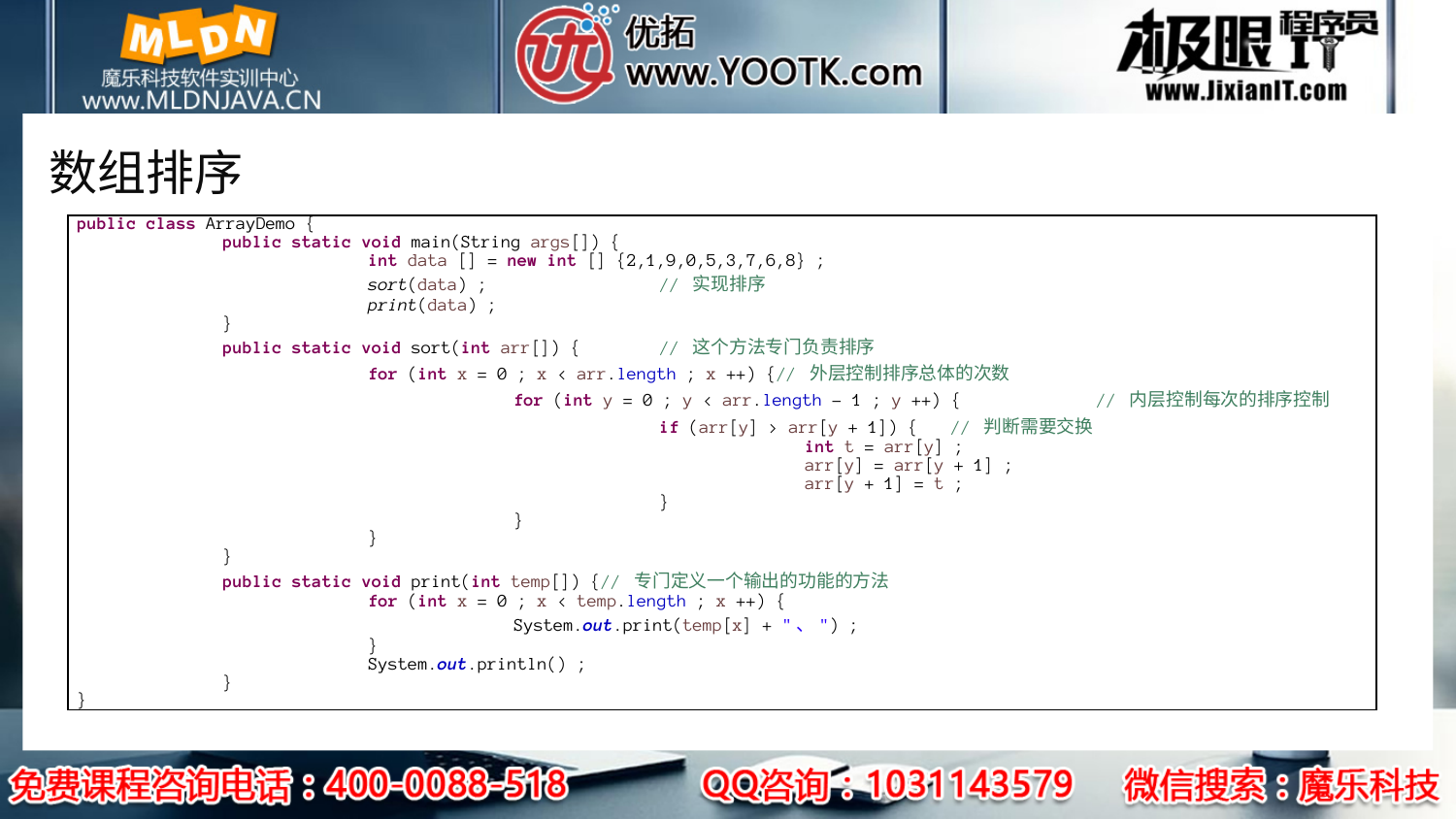

# 数组排序
| public class ArrayDemo { public static void main(String args[]) { int data [] = new int [] {2,1,9,0,5,3,7,6,8} ; sort(data) ; // 实现排序 print(data) ; } public static void sort(int arr[]) { // 这个方法专门负责排序 for (int x = 0 ; x < arr.length ; x ++) {// 外层控制排序总体的次数 for (int y = 0 ; y < arr.length - 1 ; y ++) { // 内层控制每次的排序控制 if (arr[y] > arr[y + 1]) { // 判断需要交换 int t = arr[y] ; arr[y] = arr[y + 1] ; arr[y + 1] = t ; } } } } public static void print(int temp[]) {// 专门定义一个输出的功能的方法 for (int x = 0 ; x < temp.length ; x ++) { System.out.print(temp[x] + "、") ; } System.out.println() ; } } |
| --- |